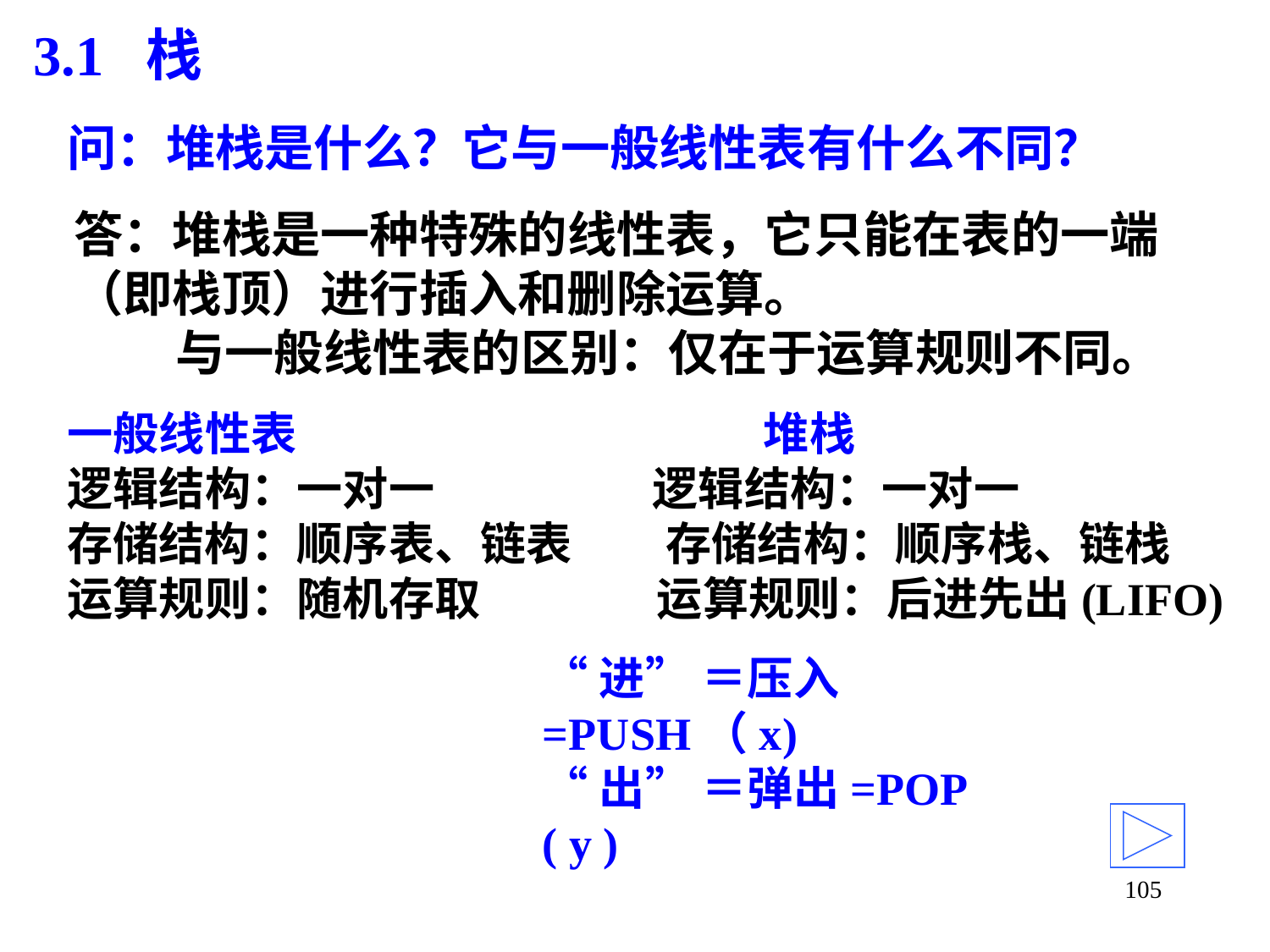

3.1  栈
# 问：堆栈是什么？它与一般线性表有什么不同？
答：堆栈是一种特殊的线性表，它只能在表的一端（即栈顶）进行插入和删除运算。
        与一般线性表的区别：仅在于运算规则不同。
一般线性表                                             堆栈
逻辑结构：一对一                     逻辑结构：一对一
存储结构：顺序表、链表         存储结构：顺序栈、链栈
运算规则：随机存取                 运算规则：后进先出(LIFO)
“进” ＝压入=PUSH（x)
“出” ＝弹出=POP ( y )

105